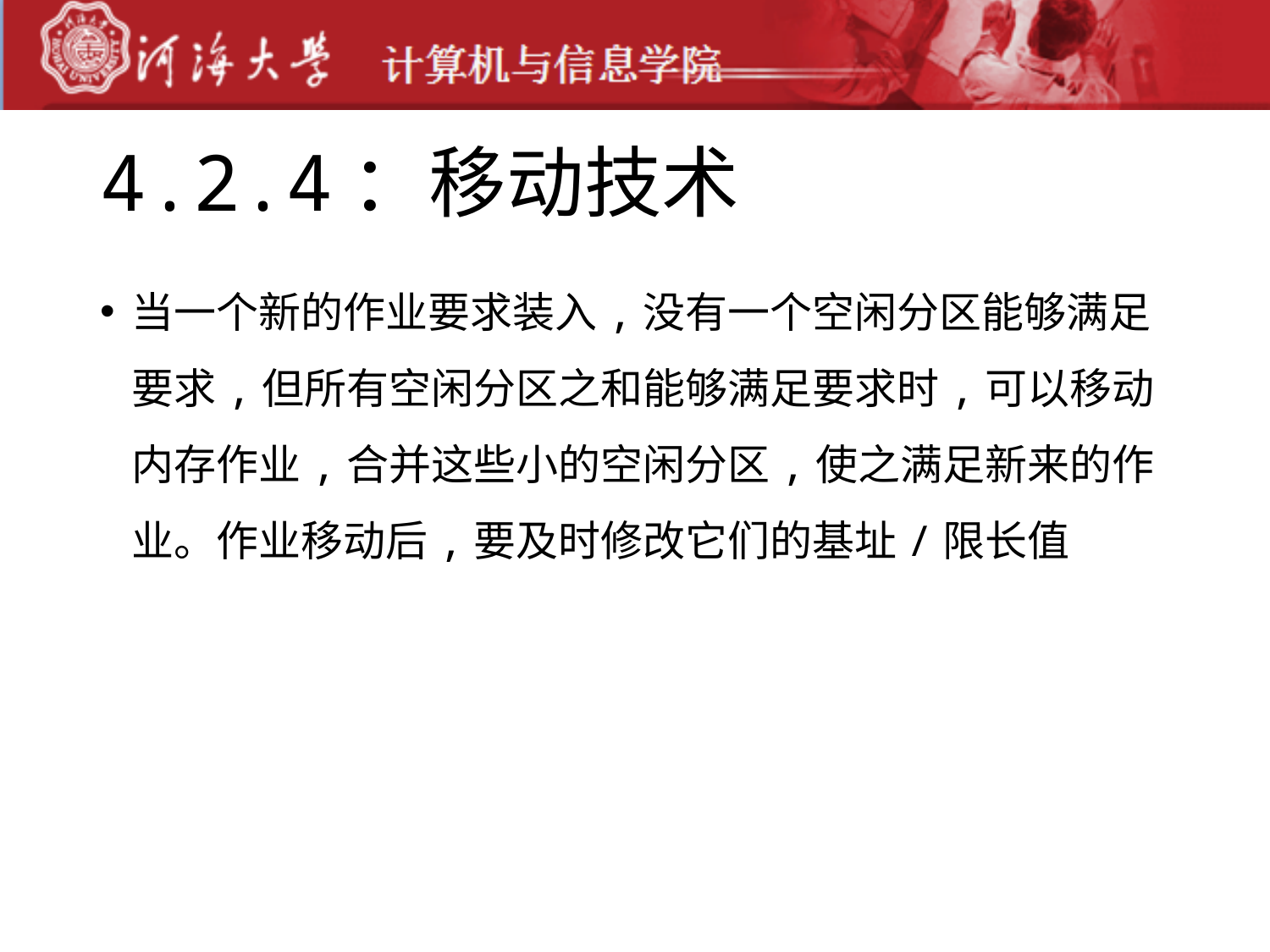

# 4.2.4：移动技术
当一个新的作业要求装入,没有一个空闲分区能够满足要求,但所有空闲分区之和能够满足要求时,可以移动内存作业,合并这些小的空闲分区,使之满足新来的作业。作业移动后,要及时修改它们的基址/限长值